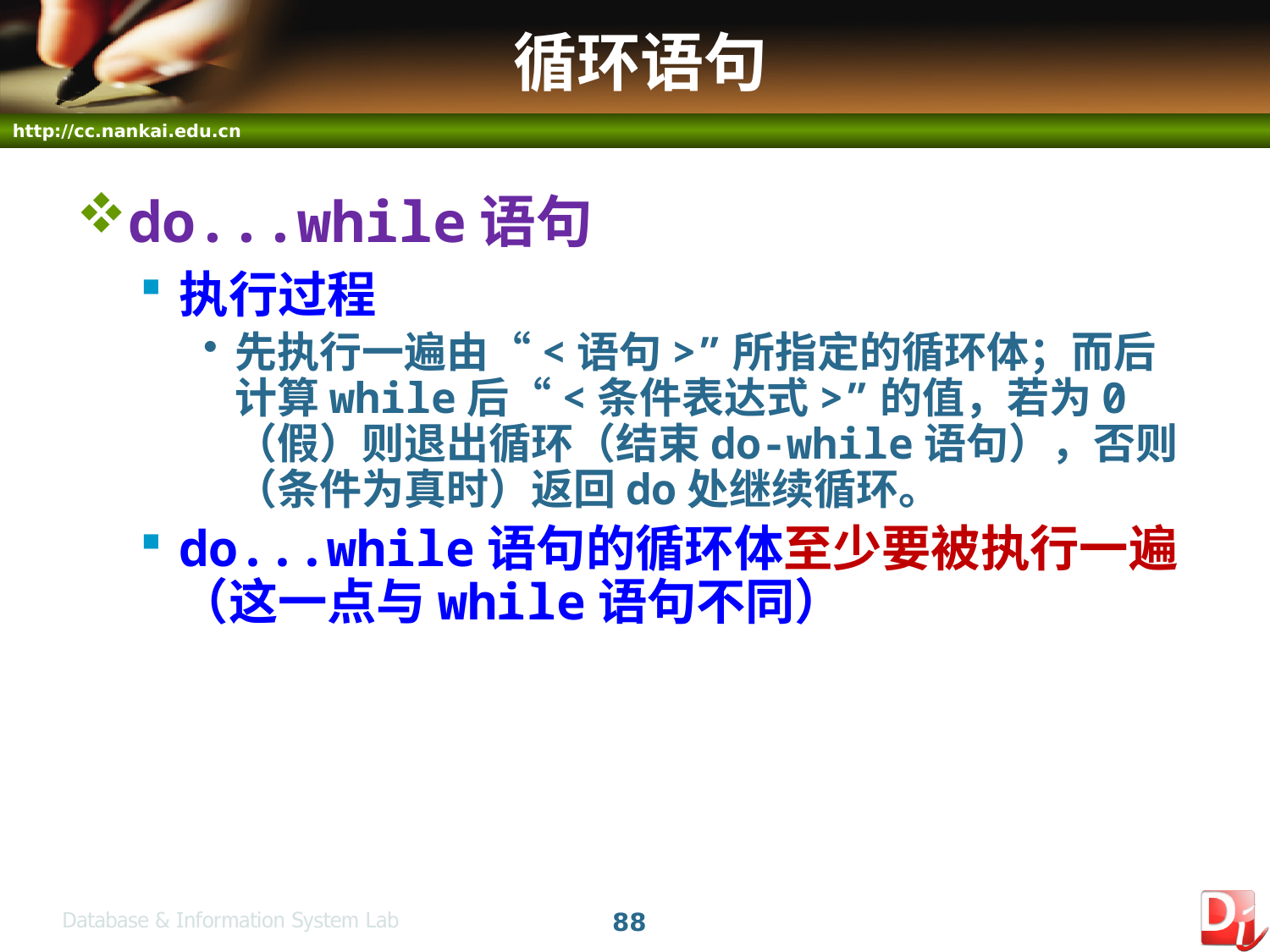

# 循环语句
do...while语句
执行过程
先执行一遍由“<语句>”所指定的循环体；而后计算while后“<条件表达式>”的值，若为0（假）则退出循环（结束do-while语句），否则（条件为真时）返回do处继续循环。
do...while语句的循环体至少要被执行一遍（这一点与while语句不同）
88
Database & Information System Lab